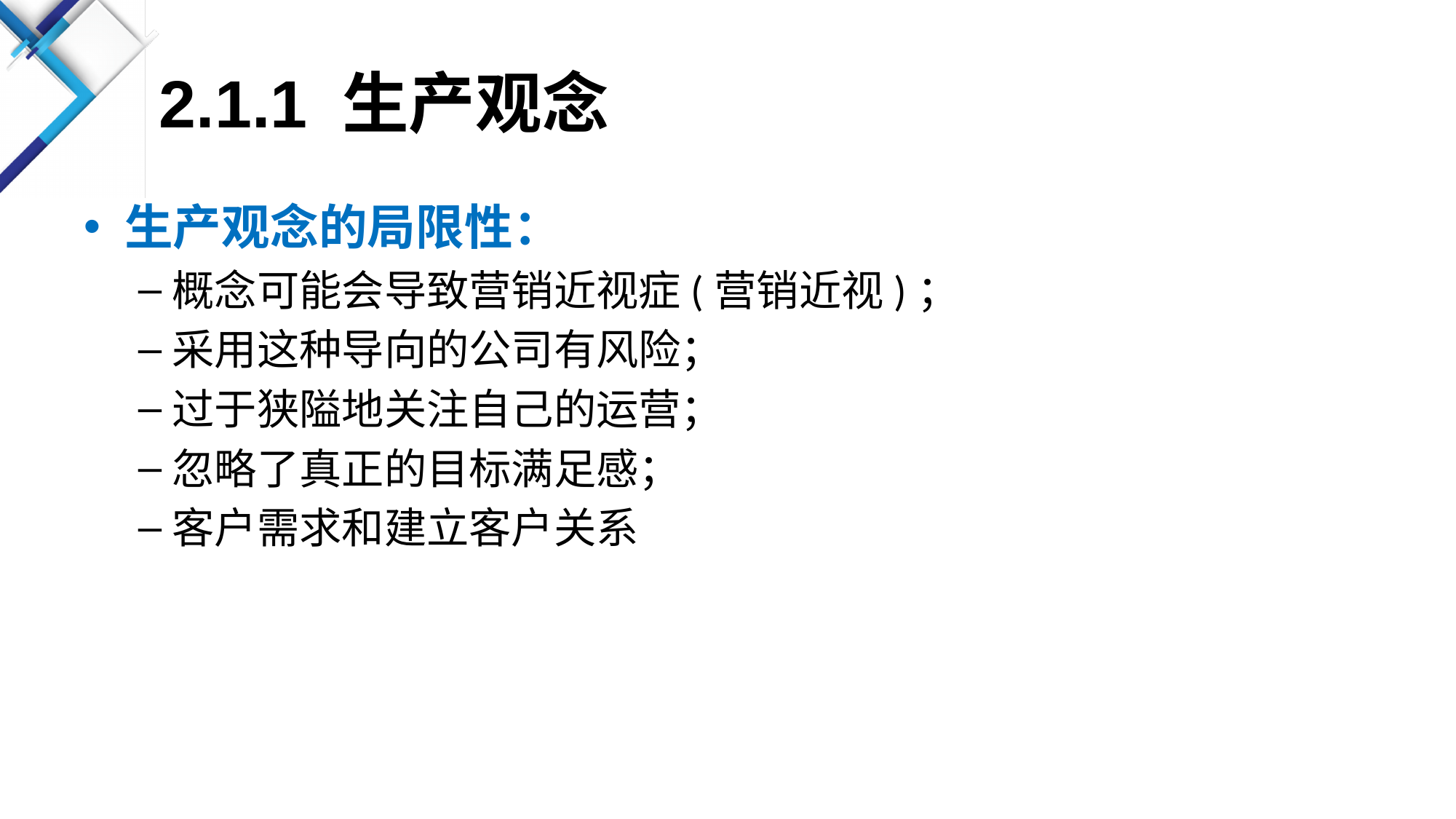

# 2.1.1 生产观念
生产观念的局限性：
概念可能会导致营销近视症(营销近视)；
采用这种导向的公司有风险；
过于狭隘地关注自己的运营；
忽略了真正的目标满足感；
客户需求和建立客户关系